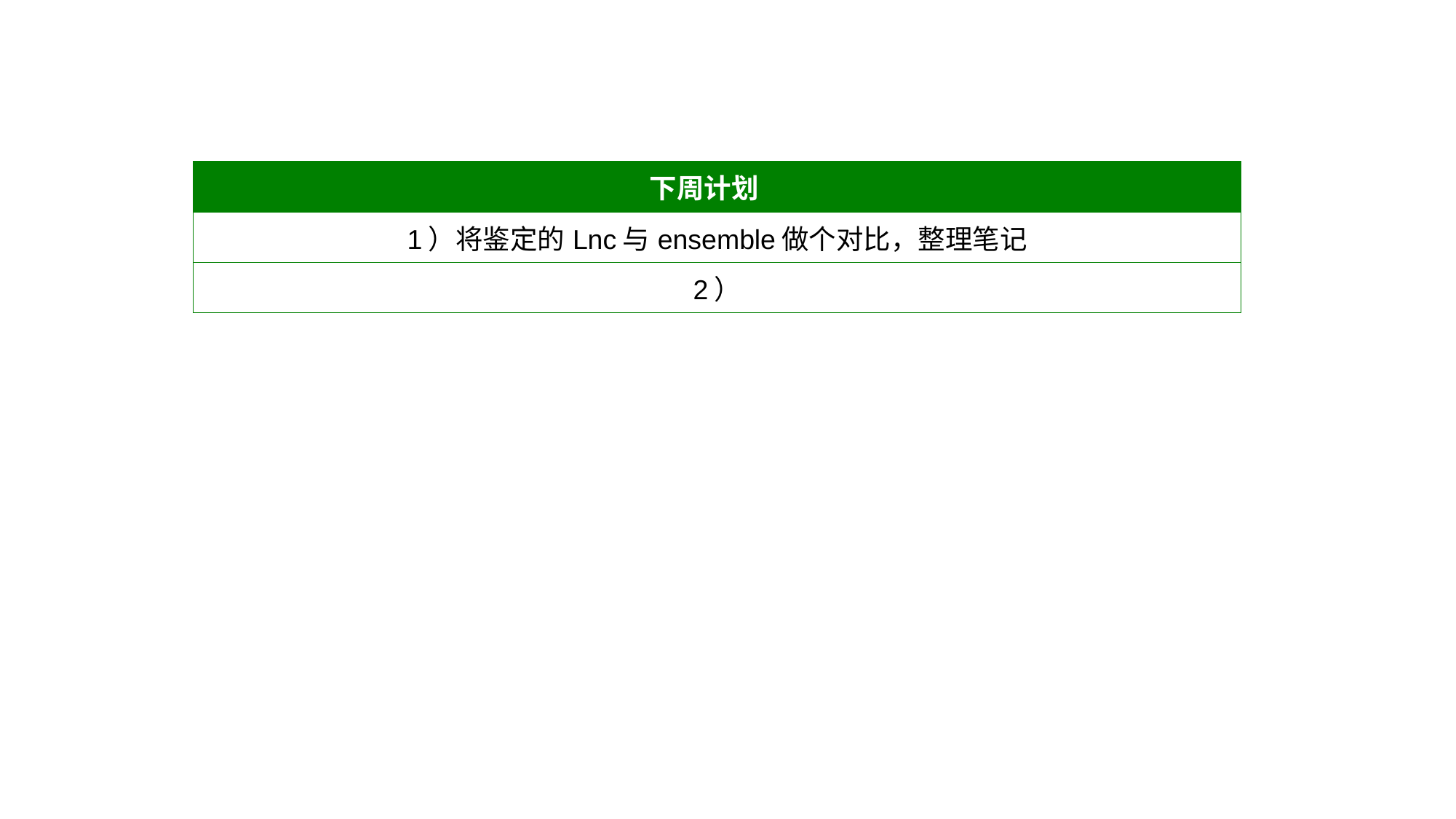

|  | 下周计划 |  |
| --- | --- | --- |
| 1）将鉴定的Lnc与ensemble做个对比，整理笔记 |  |  |
| 2） |  |  |